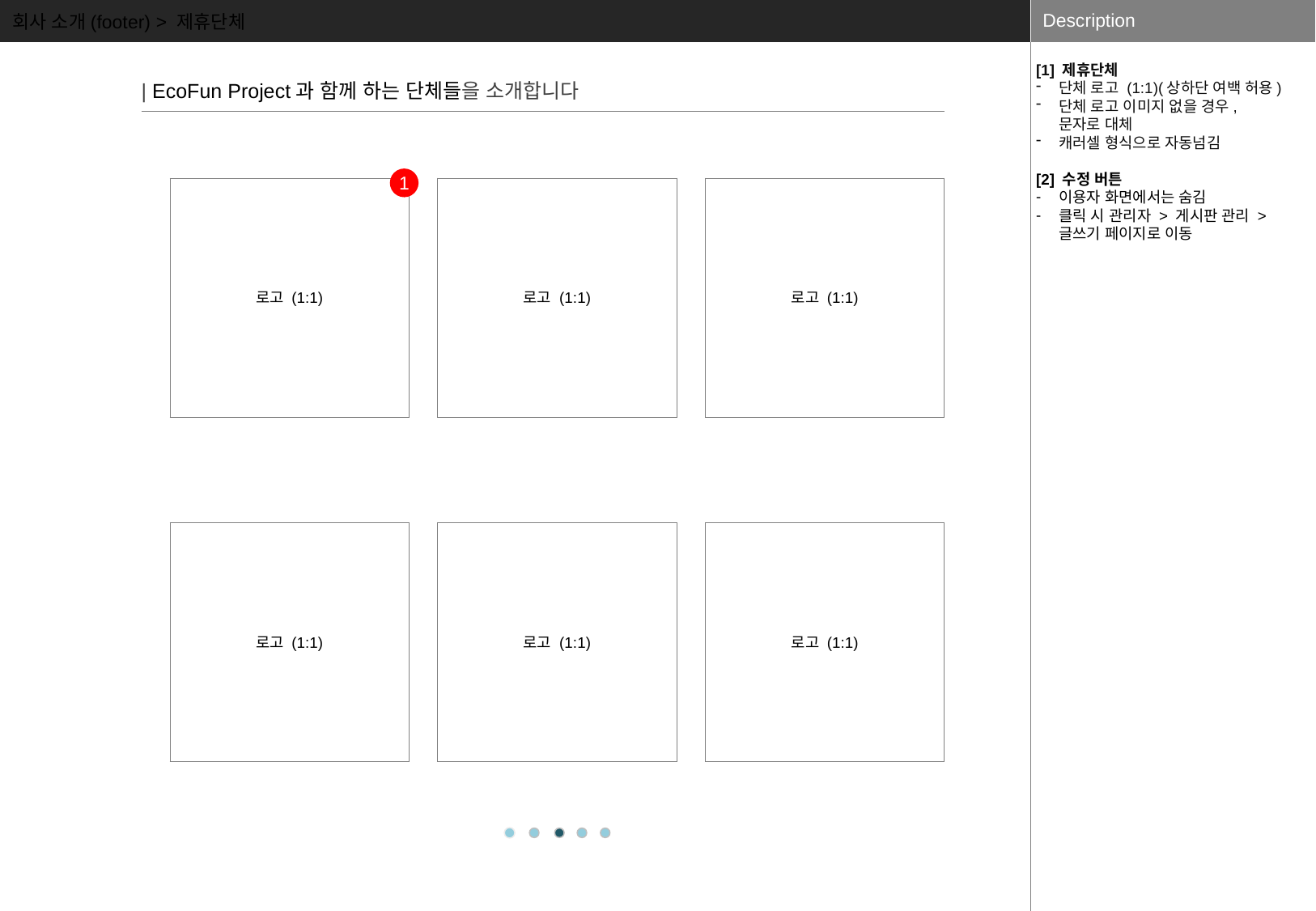

회사 소개(footer) > 제휴단체

[1] 제휴단체
단체 로고 (1:1)(상하단 여백 허용)
단체 로고 이미지 없을 경우,
문자로 대체
캐러셀 형식으로 자동넘김

[2] 수정 버튼
이용자 화면에서는 숨김
클릭 시 관리자 > 게시판 관리 > 글쓰기 페이지로 이동

| EcoFun Project과 함께 하는 단체들을 소개합니다
1
|  |
| --- |
|  |
| --- |
|  |
| --- |
로고 (1:1)
로고 (1:1)
로고 (1:1)
|  |
| --- |
|  |
| --- |
|  |
| --- |
로고 (1:1)
로고 (1:1)
로고 (1:1)